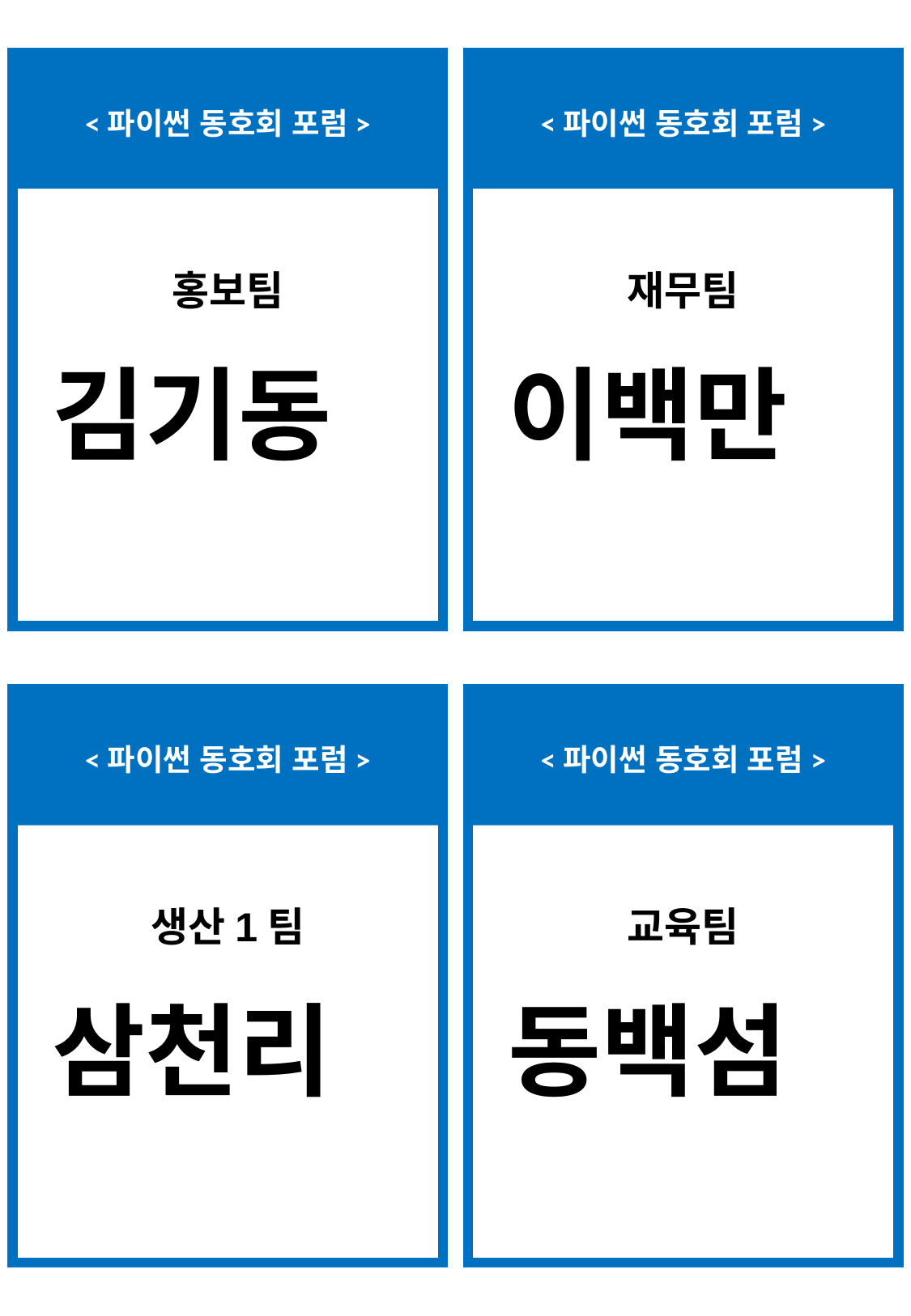

<파이썬 동호회 포럼>
<파이썬 동호회 포럼>
홍보팀
재무팀
김기동
이백만

<파이썬 동호회 포럼>
<파이썬 동호회 포럼>
생산1팀
교육팀
삼천리
동백섬